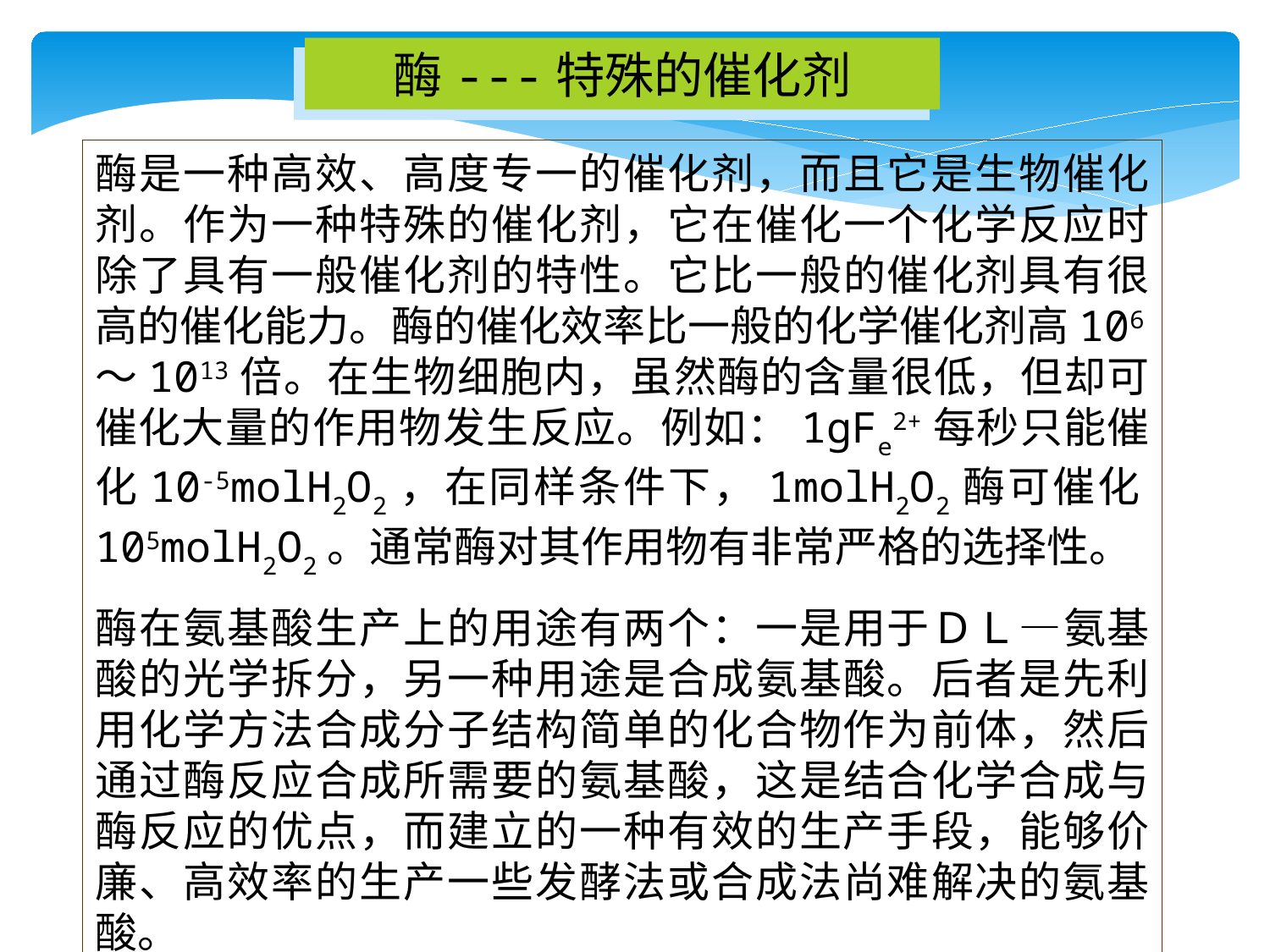

酶---特殊的催化剂
酶是一种高效、高度专一的催化剂，而且它是生物催化剂。作为一种特殊的催化剂，它在催化一个化学反应时除了具有一般催化剂的特性。它比一般的催化剂具有很高的催化能力。酶的催化效率比一般的化学催化剂高106～1013倍。在生物细胞内，虽然酶的含量很低，但却可催化大量的作用物发生反应。例如：1gFe2+每秒只能催化10-5molH2O2，在同样条件下，1molH2O2酶可催化105molH2O2。通常酶对其作用物有非常严格的选择性。
酶在氨基酸生产上的用途有两个：一是用于ＤＬ—氨基酸的光学拆分，另一种用途是合成氨基酸。后者是先利用化学方法合成分子结构简单的化合物作为前体，然后通过酶反应合成所需要的氨基酸，这是结合化学合成与酶反应的优点，而建立的一种有效的生产手段，能够价廉、高效率的生产一些发酵法或合成法尚难解决的氨基酸。